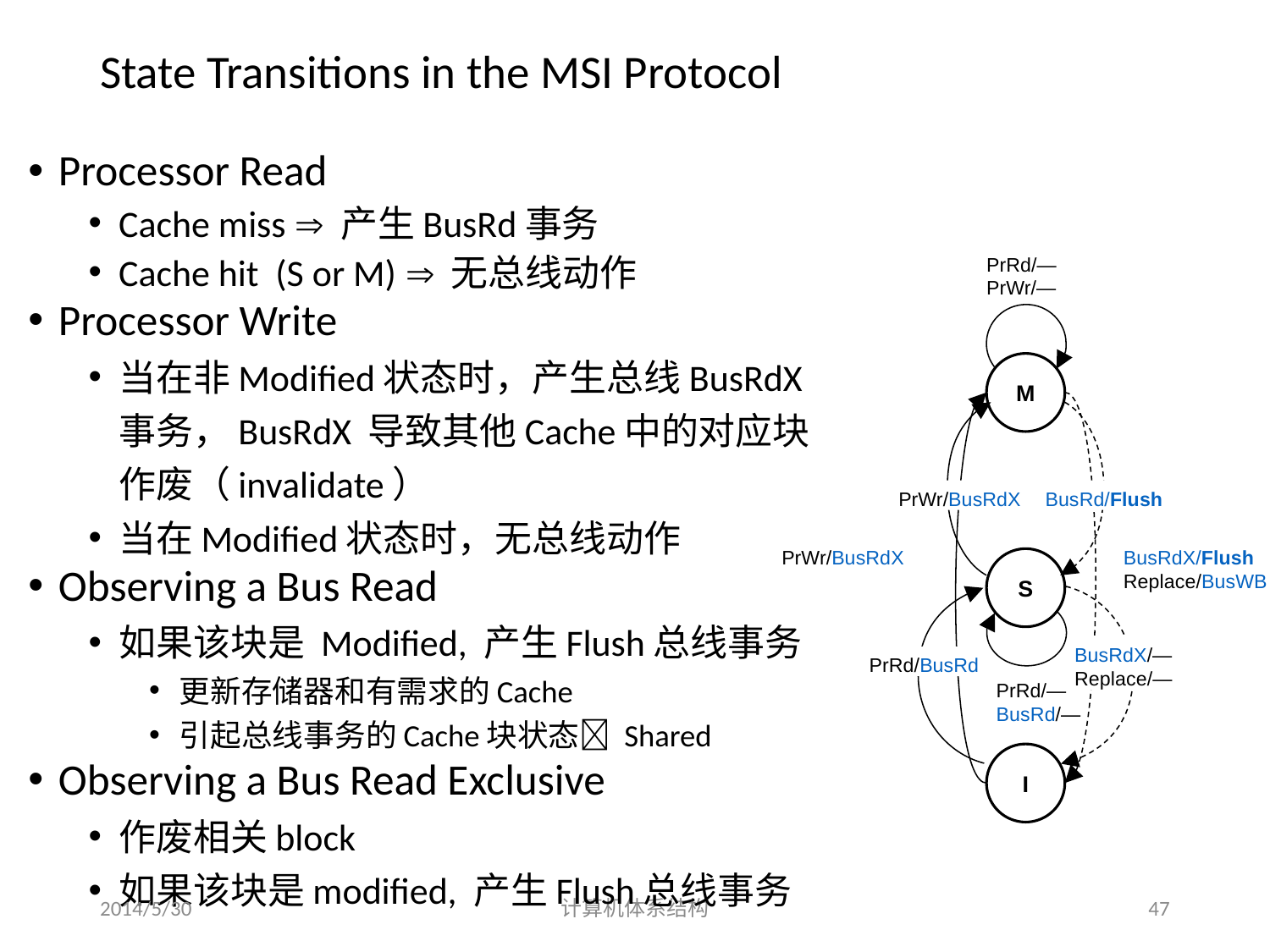

# State Transitions in the MSI Protocol
Processor Read
Cache miss ⇒ 产生BusRd事务
Cache hit  (S or M) ⇒ 无总线动作
Processor Write
当在非Modified状态时，产生总线BusRdX 事务，BusRdX 导致其他Cache中的对应块作废（invalidate）
当在Modified状态时，无总线动作
Observing a Bus Read
如果该块是 Modified, 产生Flush总线事务
更新存储器和有需求的Cache
引起总线事务的Cache块状态⇒ Shared
Observing a Bus Read Exclusive
作废相关block
如果该块是modified, 产生Flush总线事务
PrRd/—
PrWr/—

M

PrWr/BusRdX
BusRd/Flush
PrWr/BusRdX
BusRdX/Flush
Replace/BusWB

S

BusRdX/—
Replace/—
PrRd/BusRd
PrRd/—
BusRd/—

I
2014/5/30
计算机体系结构
47